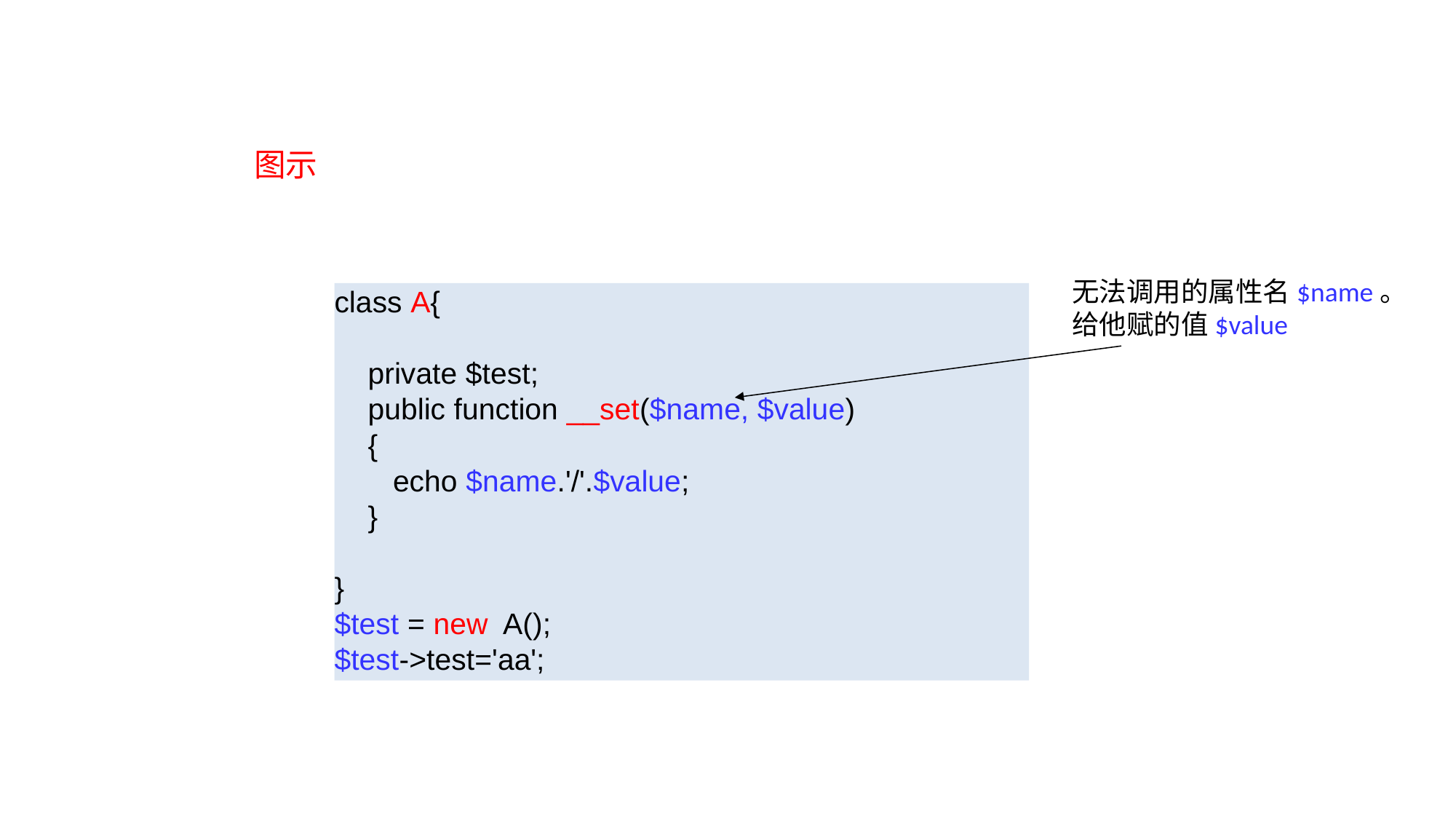

图示
无法调用的属性名$name。给他赋的值$value
class A{

    private $test;
    public function __set($name, $value)
    {
       echo $name.'/'.$value;
    }

}
$test = new  A();
$test->test='aa';